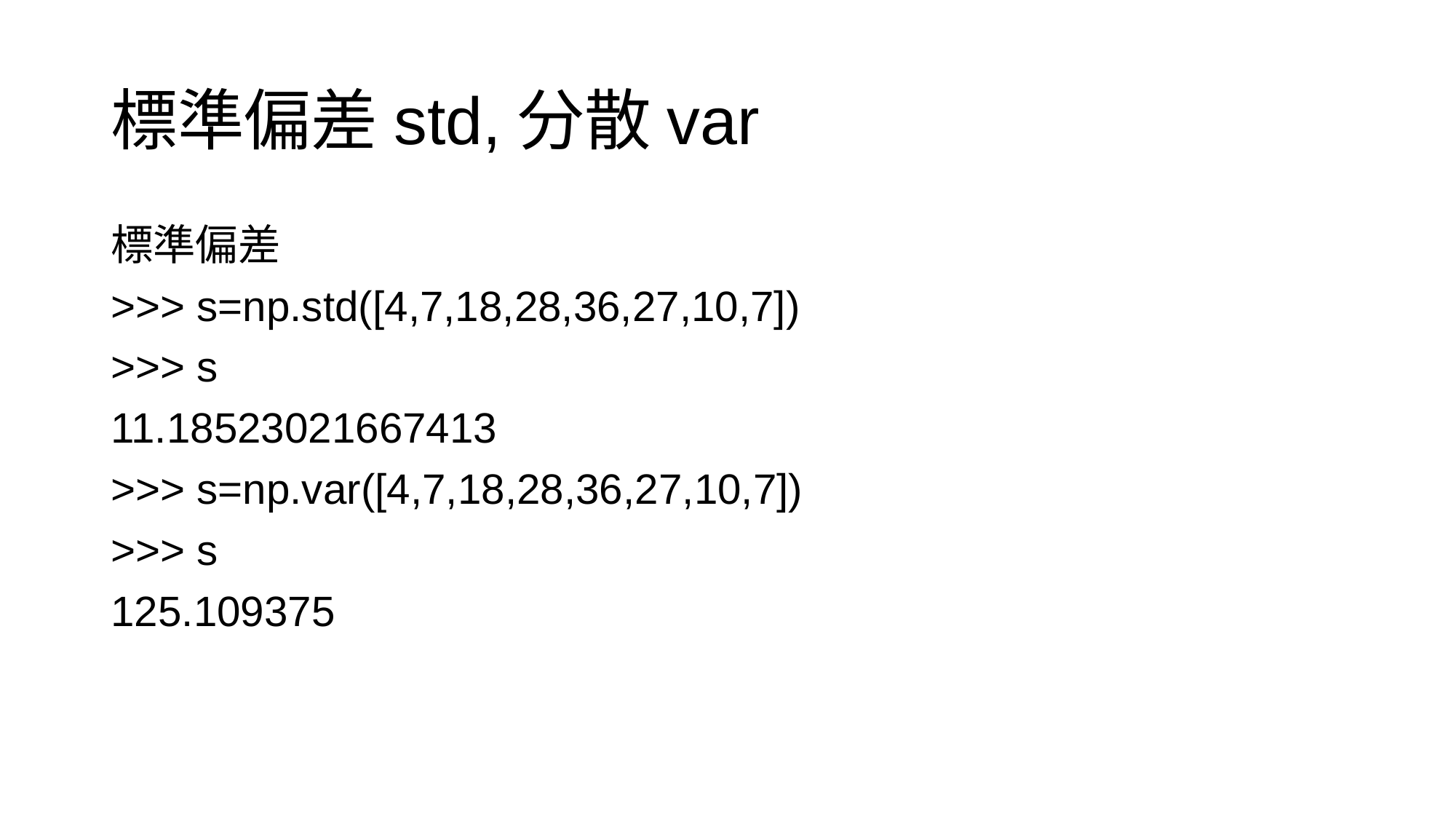

# 標準偏差std,分散var
標準偏差
>>> s=np.std([4,7,18,28,36,27,10,7])
>>> s
11.18523021667413
>>> s=np.var([4,7,18,28,36,27,10,7])
>>> s
125.109375